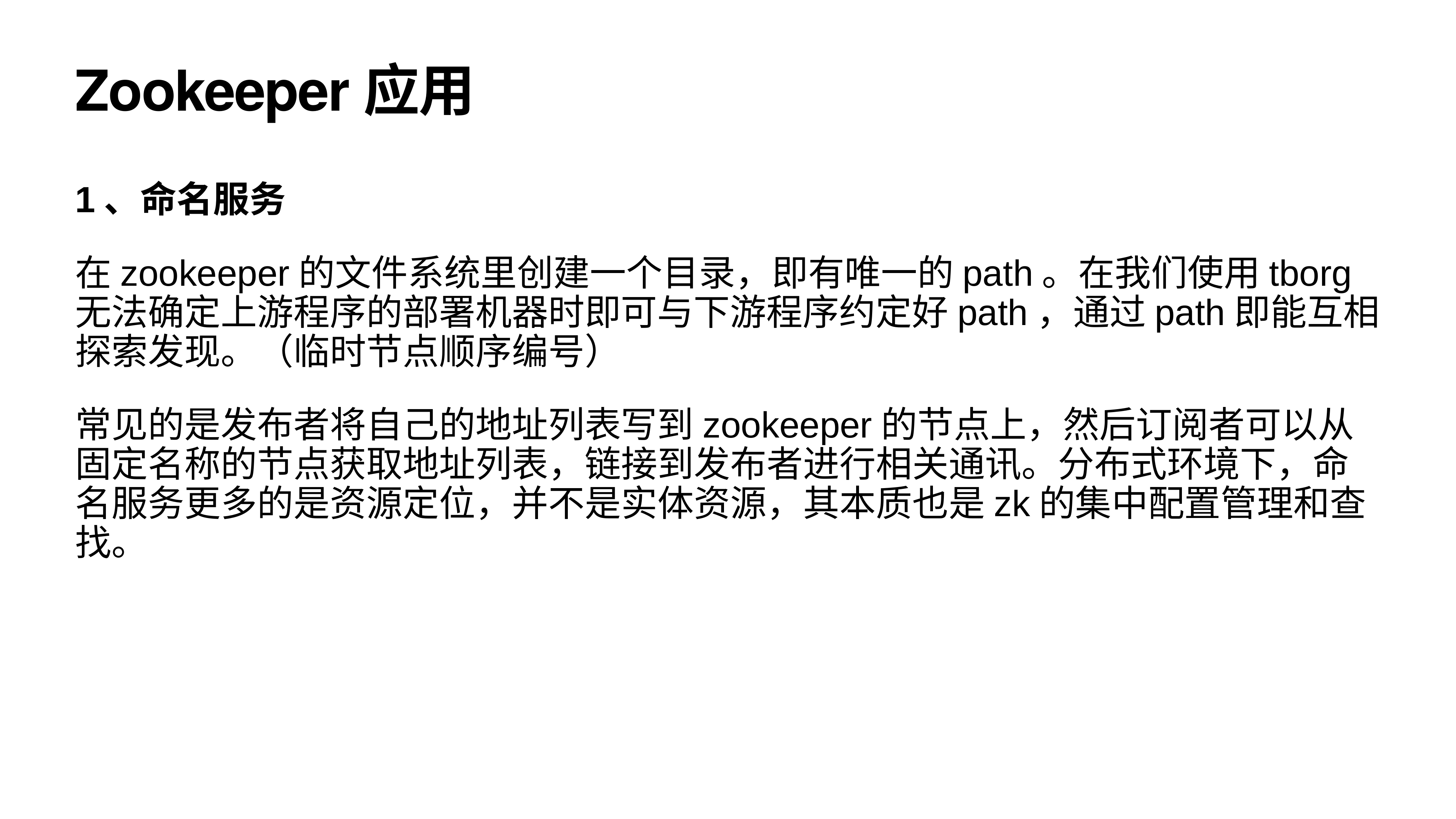

# Zookeeper应用
1、命名服务
在zookeeper的文件系统里创建一个目录，即有唯一的path。在我们使用tborg无法确定上游程序的部署机器时即可与下游程序约定好path，通过path即能互相探索发现。（临时节点顺序编号）
常见的是发布者将自己的地址列表写到zookeeper的节点上，然后订阅者可以从固定名称的节点获取地址列表，链接到发布者进行相关通讯。分布式环境下，命名服务更多的是资源定位，并不是实体资源，其本质也是zk的集中配置管理和查找。